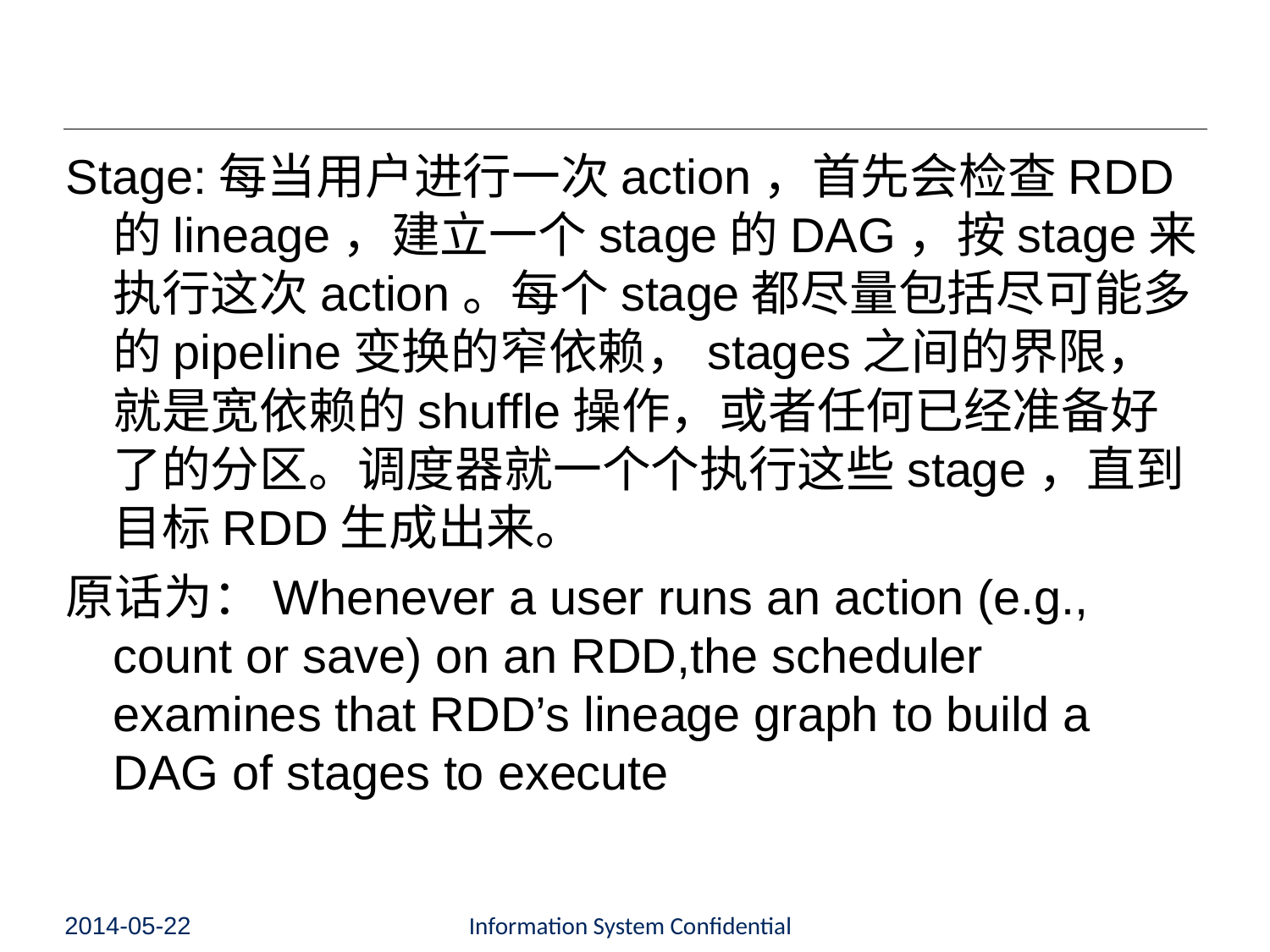

Stage:每当用户进行一次action，首先会检查RDD的lineage，建立一个stage的DAG，按stage来执行这次action。每个stage都尽量包括尽可能多的pipeline变换的窄依赖，stages之间的界限，就是宽依赖的shuffle操作，或者任何已经准备好了的分区。调度器就一个个执行这些stage，直到目标RDD生成出来。
原话为：Whenever a user runs an action (e.g., count or save) on an RDD,the scheduler examines that RDD’s lineage graph to build a DAG of stages to execute
14